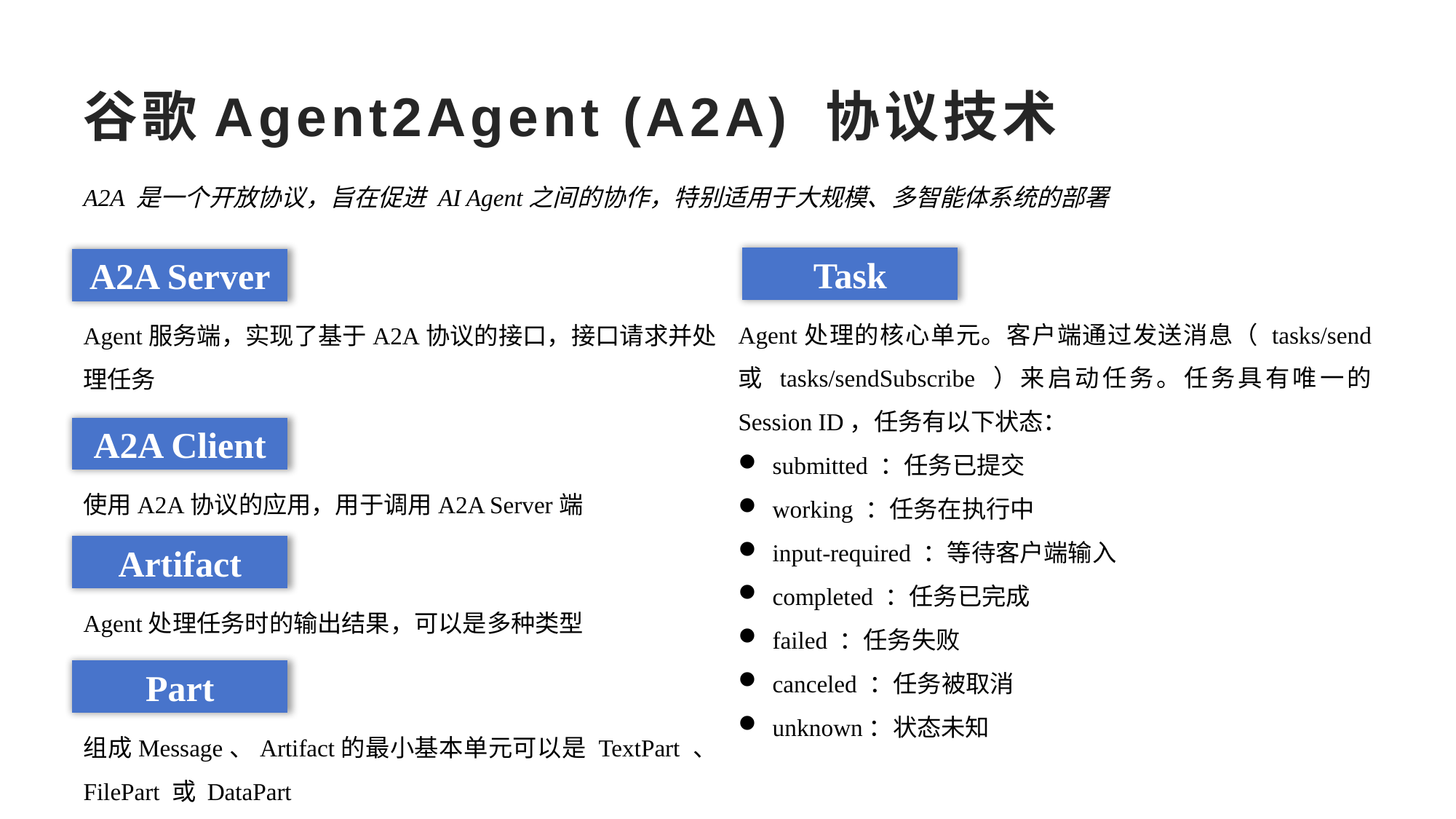

# 谷歌Agent2Agent (A2A) 协议技术
A2A 是一个开放协议，旨在促进 AI Agent之间的协作，特别适用于大规模、多智能体系统的部署
Task
A2A Server
Agent处理的核心单元。客户端通过发送消息（ tasks/send 或 tasks/sendSubscribe ）来启动任务。任务具有唯一的 Session ID，任务有以下状态：
submitted ：任务已提交
working ：任务在执行中
input-required ：等待客户端输入
completed ：任务已完成
failed ：任务失败
canceled ：任务被取消
unknown：状态未知
Agent服务端，实现了基于A2A协议的接口，接口请求并处理任务
A2A Client
使用A2A协议的应用，用于调用A2A Server端
Artifact
Agent处理任务时的输出结果，可以是多种类型
Part
组成Message、Artifact的最小基本单元可以是 TextPart 、 FilePart 或 DataPart